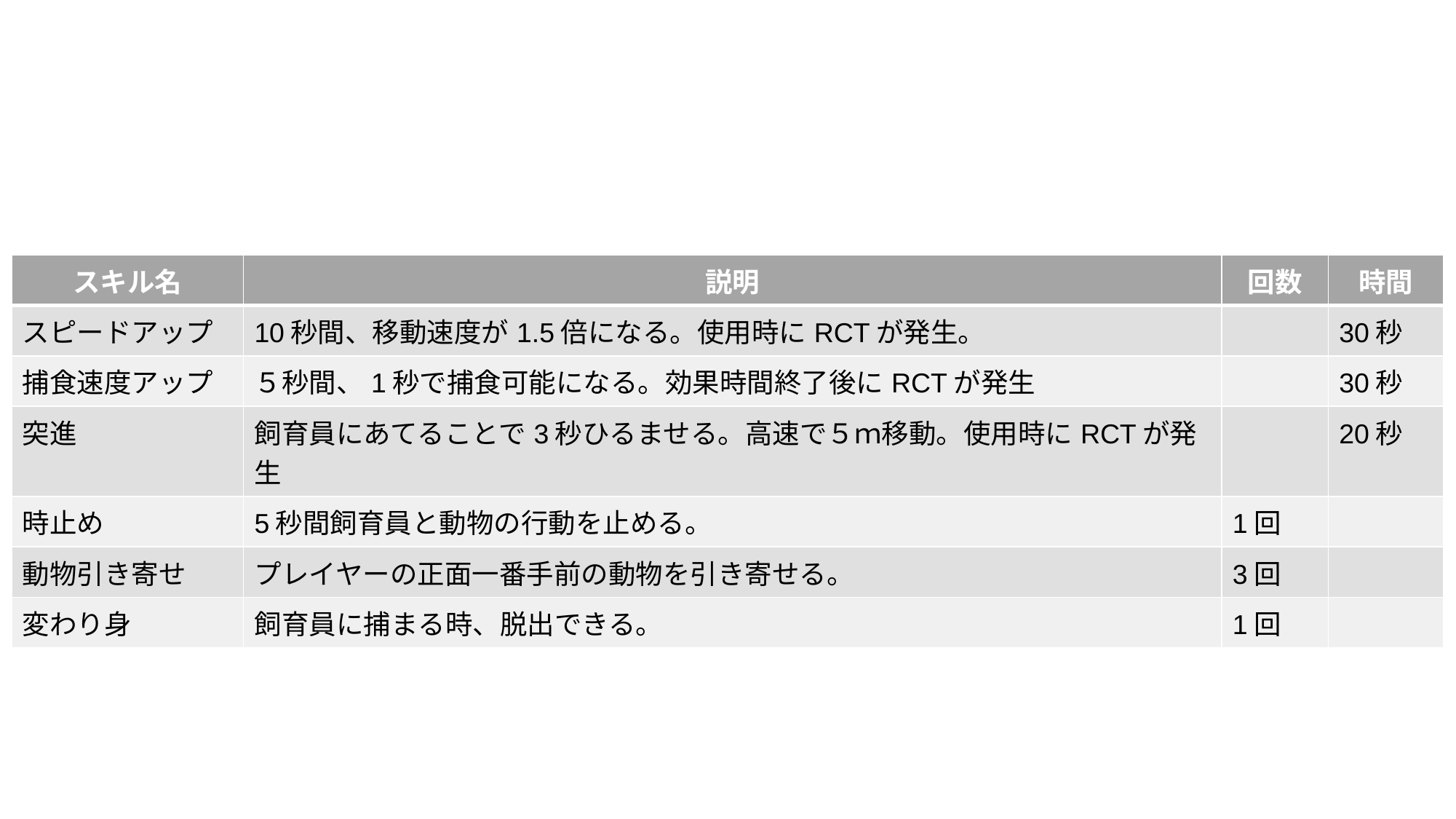

| スキル名 | 説明 | 回数 | 時間 |
| --- | --- | --- | --- |
| スピードアップ | 10秒間、移動速度が1.5倍になる。使用時にRCTが発生。 |  | 30秒 |
| 捕食速度アップ | ５秒間、1秒で捕食可能になる。効果時間終了後にRCTが発生 |  | 30秒 |
| 突進 | 飼育員にあてることで3秒ひるませる。高速で５ｍ移動。使用時にRCTが発生 |  | 20秒 |
| 時止め | 5秒間飼育員と動物の行動を止める。 | 1回 |  |
| 動物引き寄せ | プレイヤーの正面一番手前の動物を引き寄せる。 | 3回 |  |
| 変わり身 | 飼育員に捕まる時、脱出できる。 | 1回 |  |